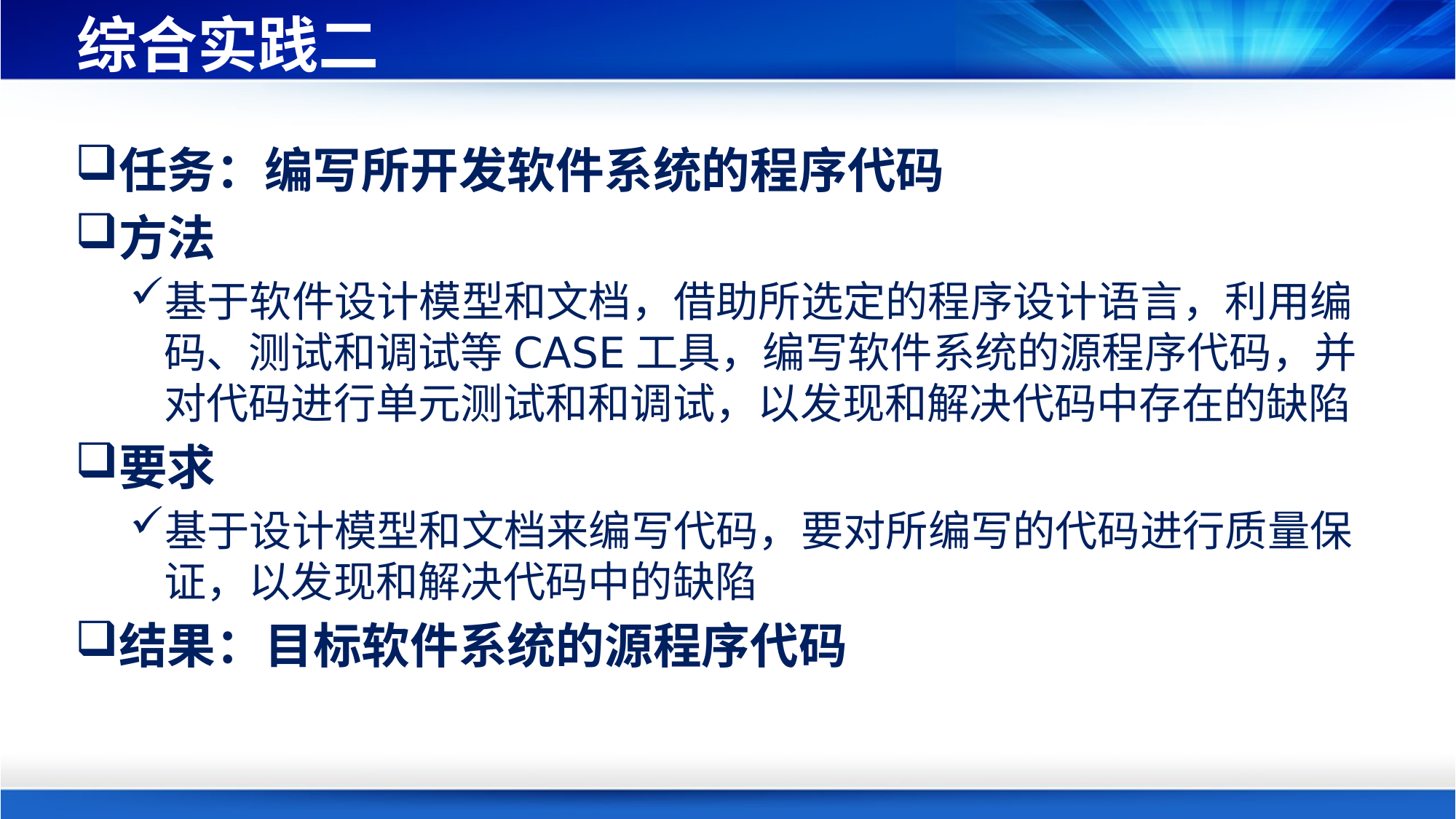

# 综合实践二
任务：编写所开发软件系统的程序代码
方法
基于软件设计模型和文档，借助所选定的程序设计语言，利用编码、测试和调试等CASE工具，编写软件系统的源程序代码，并对代码进行单元测试和和调试，以发现和解决代码中存在的缺陷
要求
基于设计模型和文档来编写代码，要对所编写的代码进行质量保证，以发现和解决代码中的缺陷
结果：目标软件系统的源程序代码